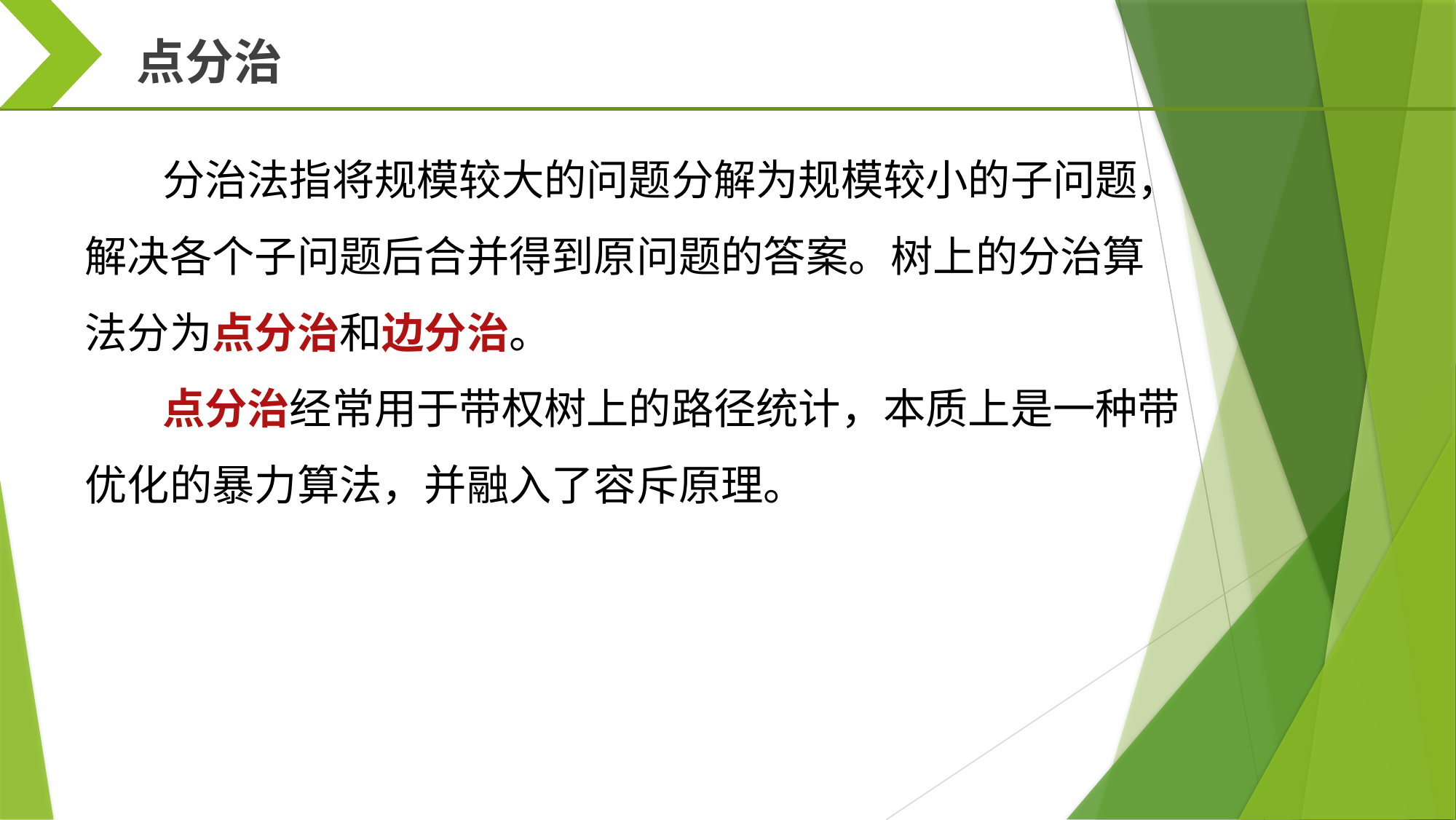

点分治
分治法指将规模较大的问题分解为规模较小的子问题，解决各个子问题后合并得到原问题的答案。树上的分治算法分为点分治和边分治。
点分治经常用于带权树上的路径统计，本质上是一种带优化的暴力算法，并融入了容斥原理。